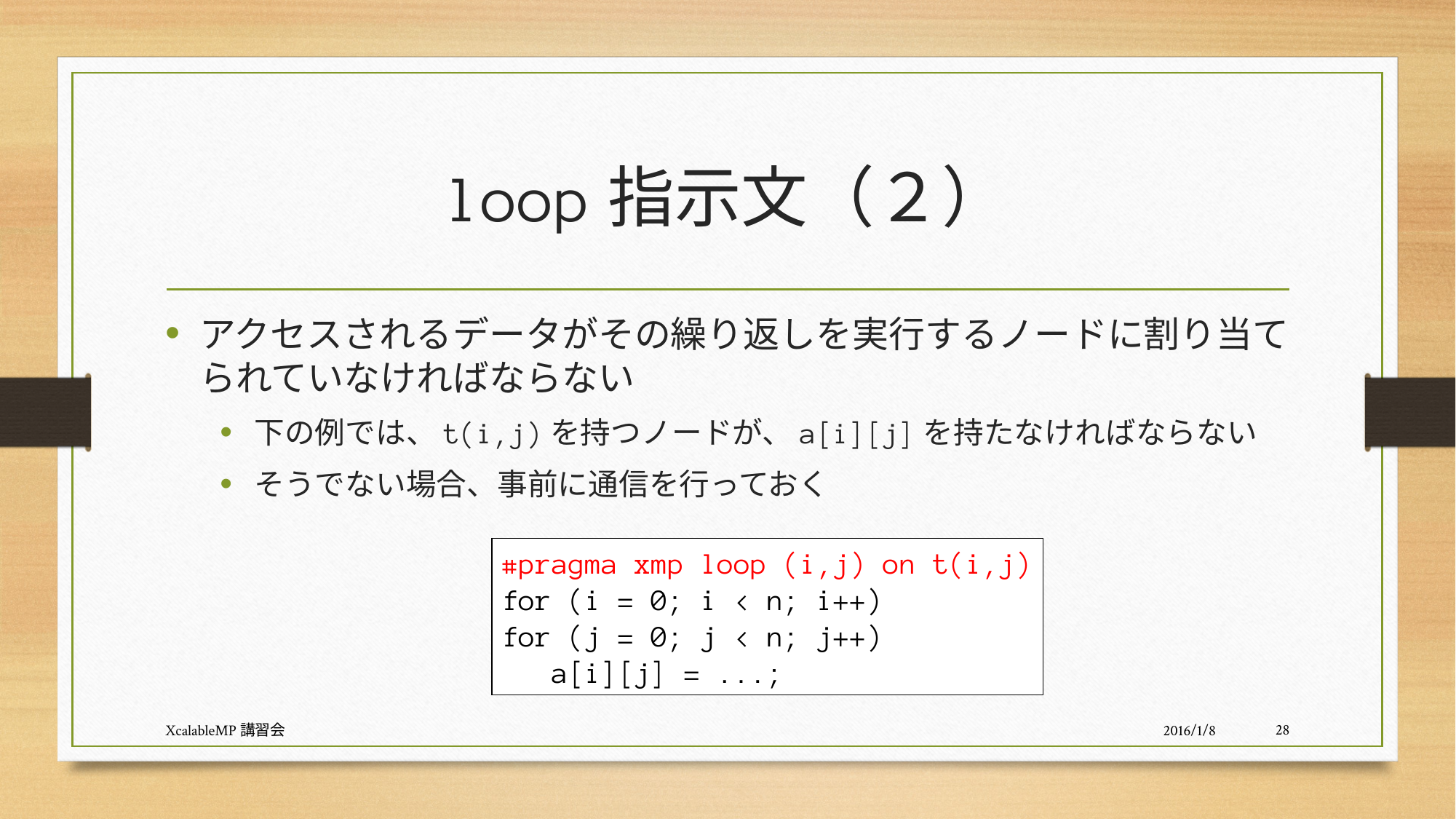

# loop指示文（２）
アクセスされるデータがその繰り返しを実行するノードに割り当てられていなければならない
下の例では、t(i,j)を持つノードが、a[i][j]を持たなければならない
そうでない場合、事前に通信を行っておく

#pragma xmp loop (i,j) on t(i,j)
for (i = 0; i < n; i++)
for (j = 0; j < n; j++)
   a[i][j] = ...;
XcalableMP講習会
2016/1/8
28